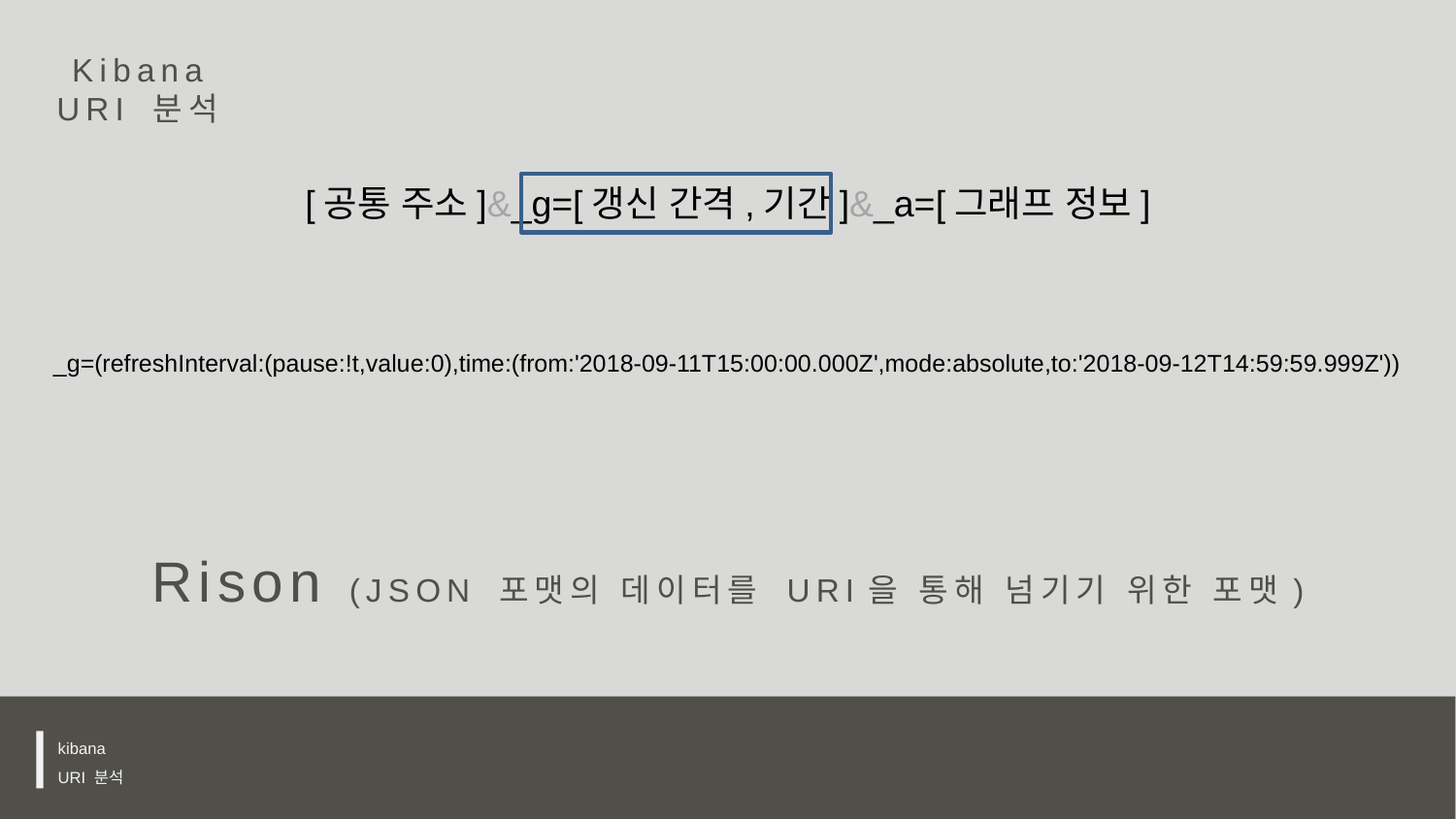

Kibana
URI 분석
[공통 주소]&_g=[갱신 간격,기간]&_a=[그래프 정보]

_g=(refreshInterval:(pause:!t,value:0),time:(from:'2018-09-11T15:00:00.000Z',mode:absolute,to:'2018-09-12T14:59:59.999Z'))
Rison (JSON 포맷의 데이터를 URI을 통해 넘기기 위한 포맷)

kibana
URI 분석